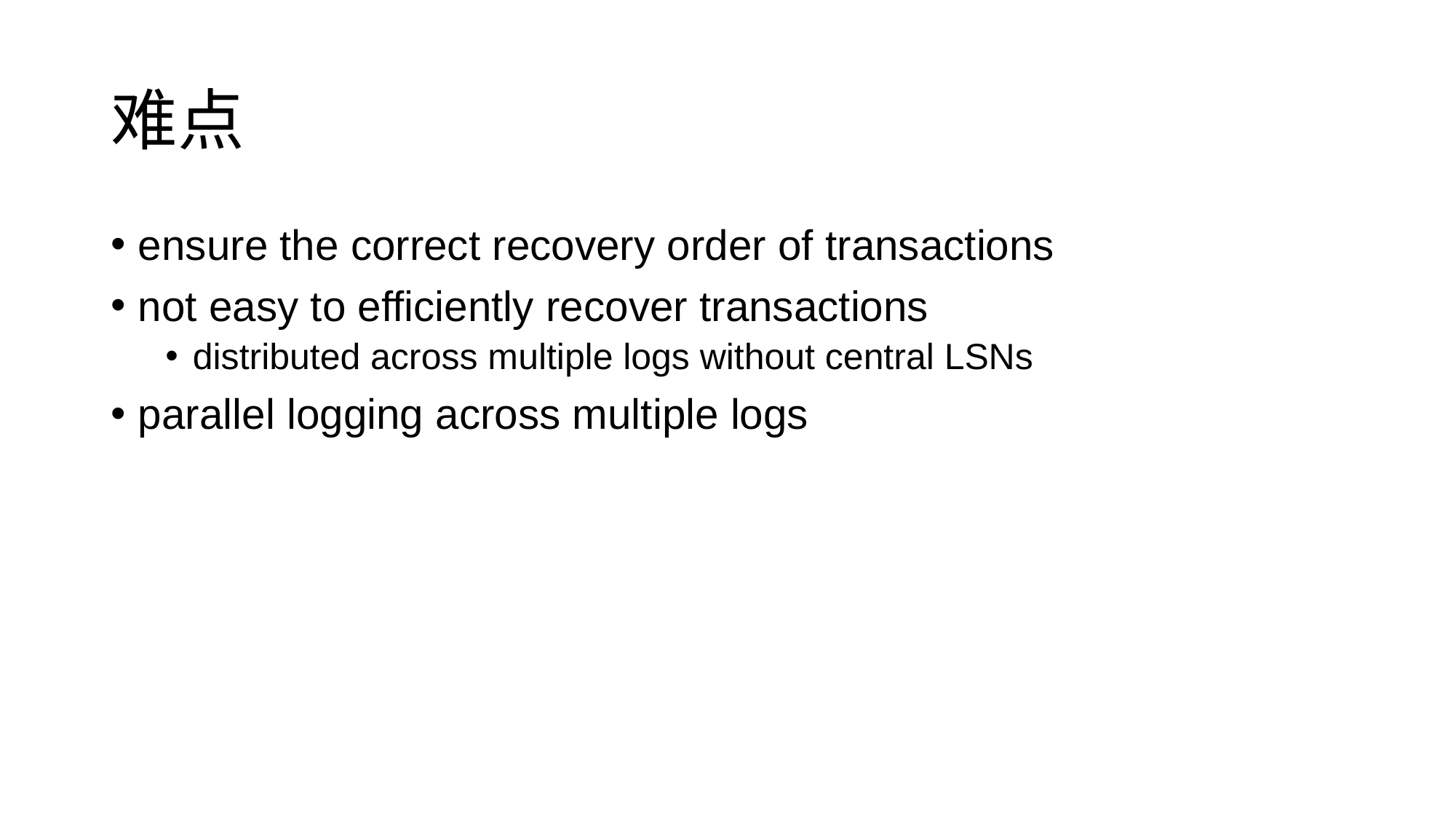

# 难点
ensure the correct recovery order of transactions
not easy to efficiently recover transactions
distributed across multiple logs without central LSNs
parallel logging across multiple logs